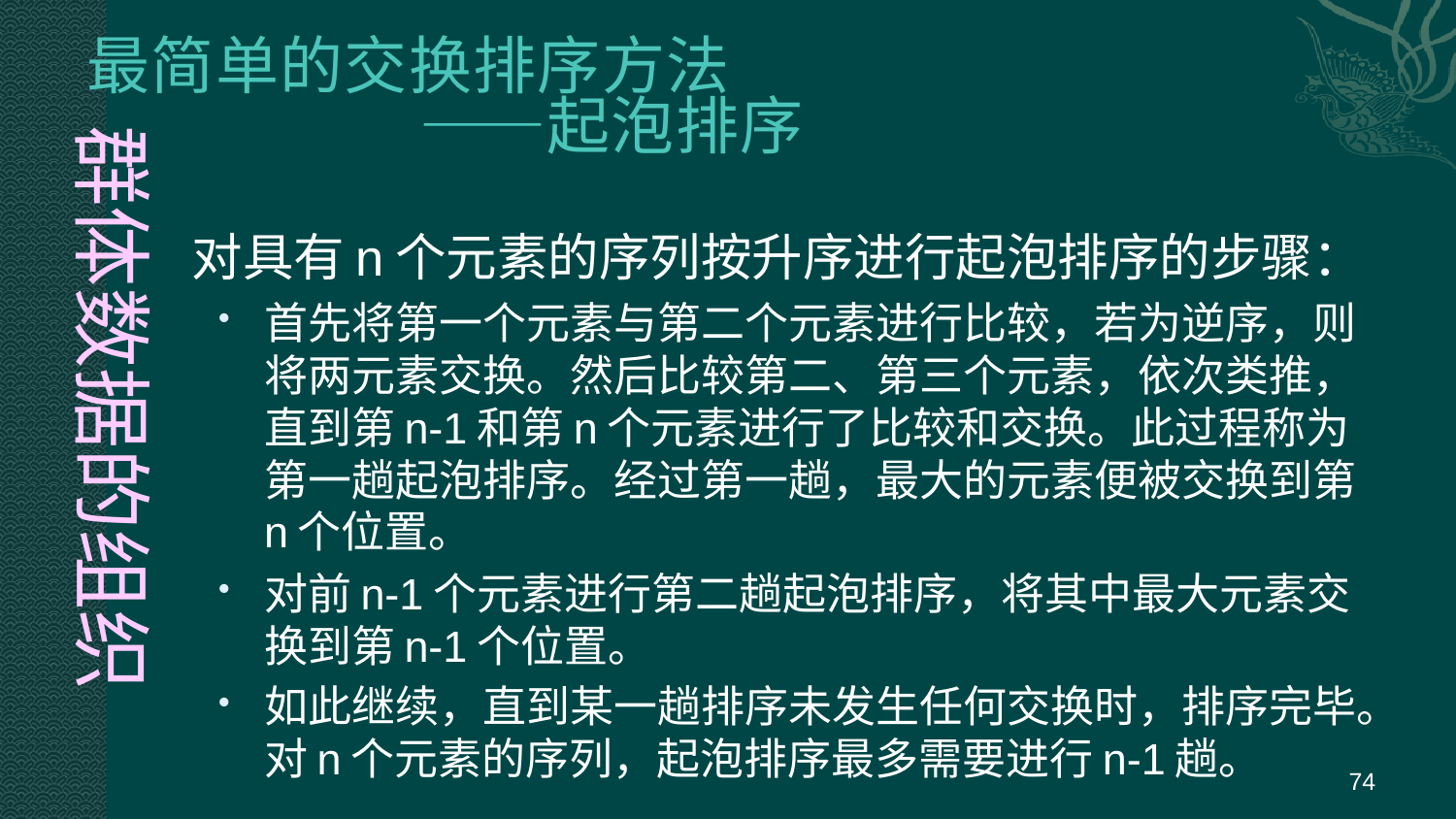

# 最简单的交换排序方法 ——起泡排序
群体数据的组织
对具有n个元素的序列按升序进行起泡排序的步骤：
首先将第一个元素与第二个元素进行比较，若为逆序，则将两元素交换。然后比较第二、第三个元素，依次类推，直到第n-1和第n个元素进行了比较和交换。此过程称为第一趟起泡排序。经过第一趟，最大的元素便被交换到第n个位置。
对前n-1个元素进行第二趟起泡排序，将其中最大元素交换到第n-1个位置。
如此继续，直到某一趟排序未发生任何交换时，排序完毕。对n个元素的序列，起泡排序最多需要进行n-1趟。
74